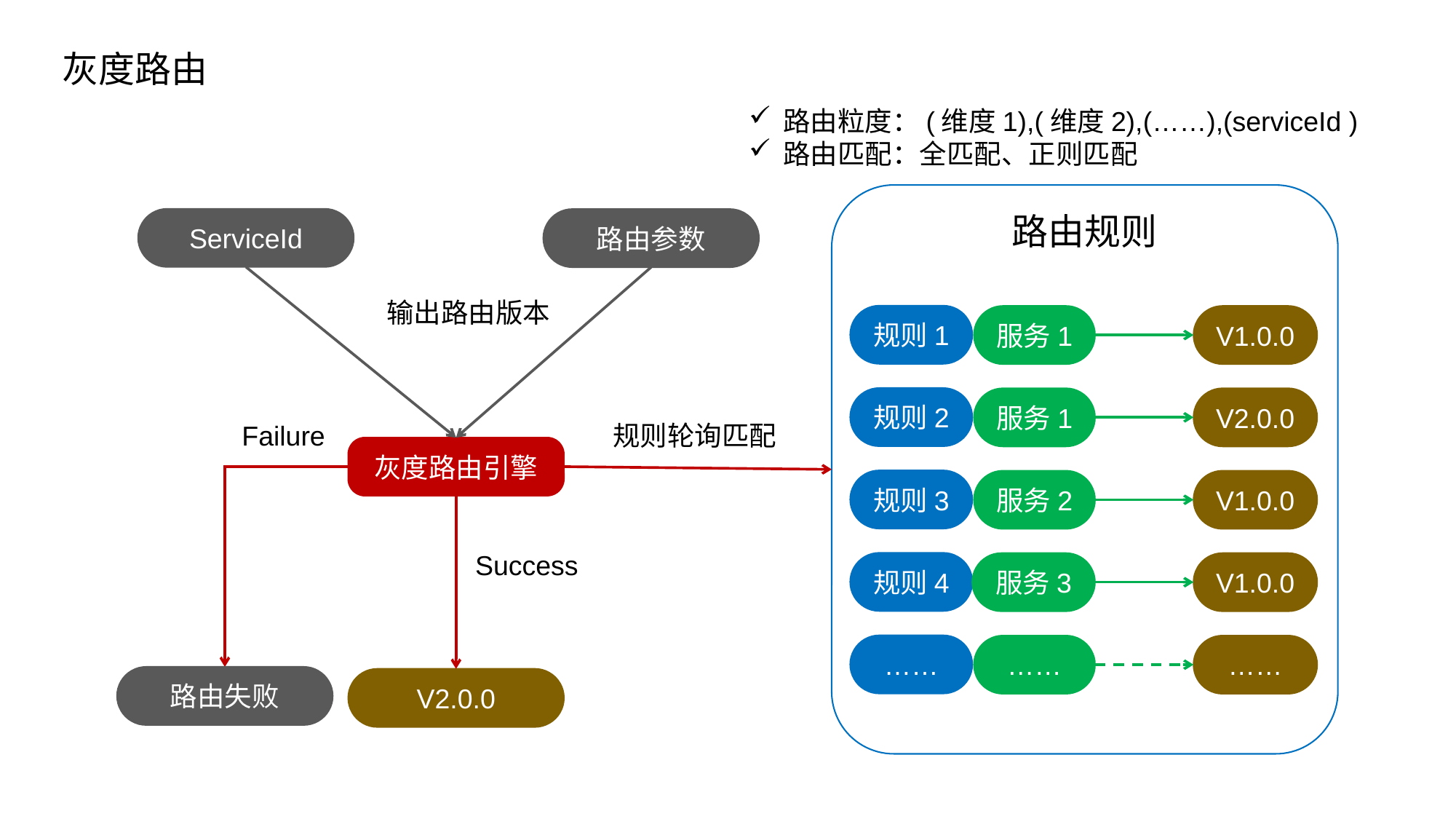

# 灰度路由
路由粒度：(维度1),(维度2),(……),(serviceId )
路由匹配：全匹配、正则匹配
路由规则
ServiceId
路由参数
输出路由版本
规则1
服务1
V1.0.0
规则2
服务1
V2.0.0
Failure
规则轮询匹配
灰度路由引擎
规则3
服务2
V1.0.0
Success
规则4
服务3
V1.0.0
……
……
……
路由失败
V2.0.0